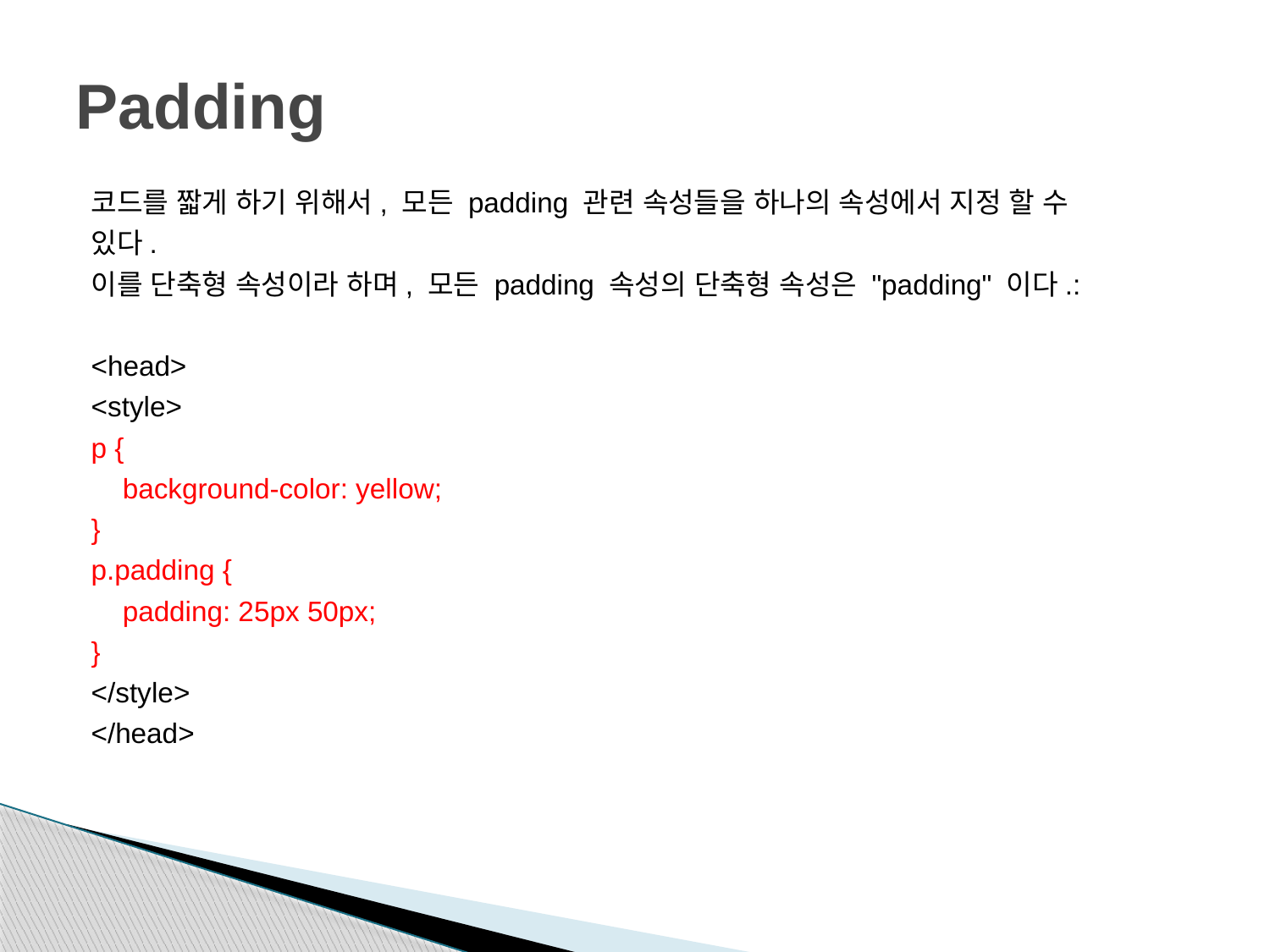

# Padding
코드를 짧게 하기 위해서, 모든 padding 관련 속성들을 하나의 속성에서 지정 할 수
있다.
이를 단축형 속성이라 하며, 모든 padding 속성의 단축형 속성은 "padding" 이다.:

<head>
<style>
p {
    background-color: yellow;
}
p.padding {
    padding: 25px 50px;
}
</style>
</head>